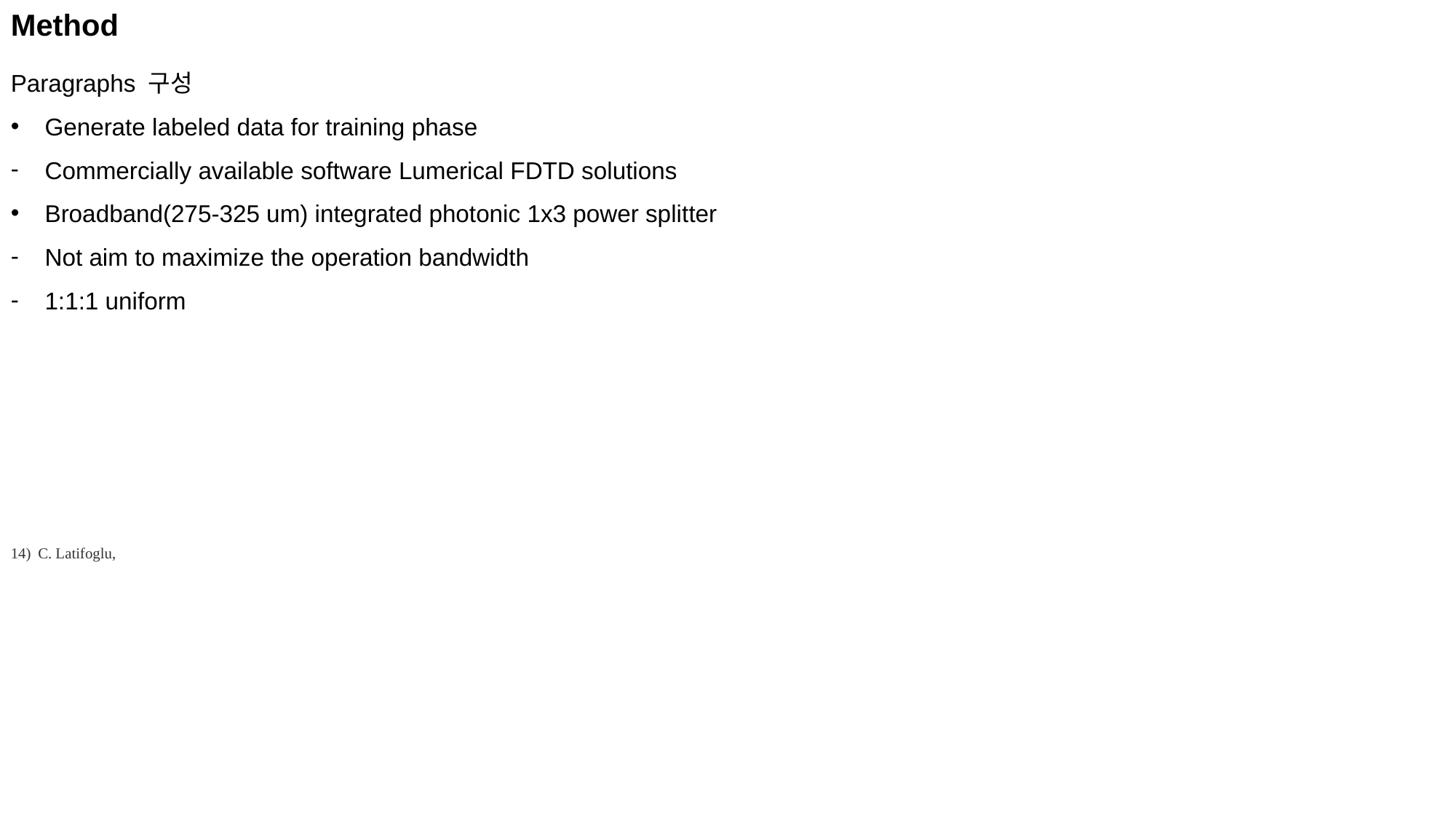

Method
Paragraphs 구성
Generate labeled data for training phase
Commercially available software Lumerical FDTD solutions
Broadband(275-325 um) integrated photonic 1x3 power splitter
Not aim to maximize the operation bandwidth
1:1:1 uniform
C. Latifoglu,